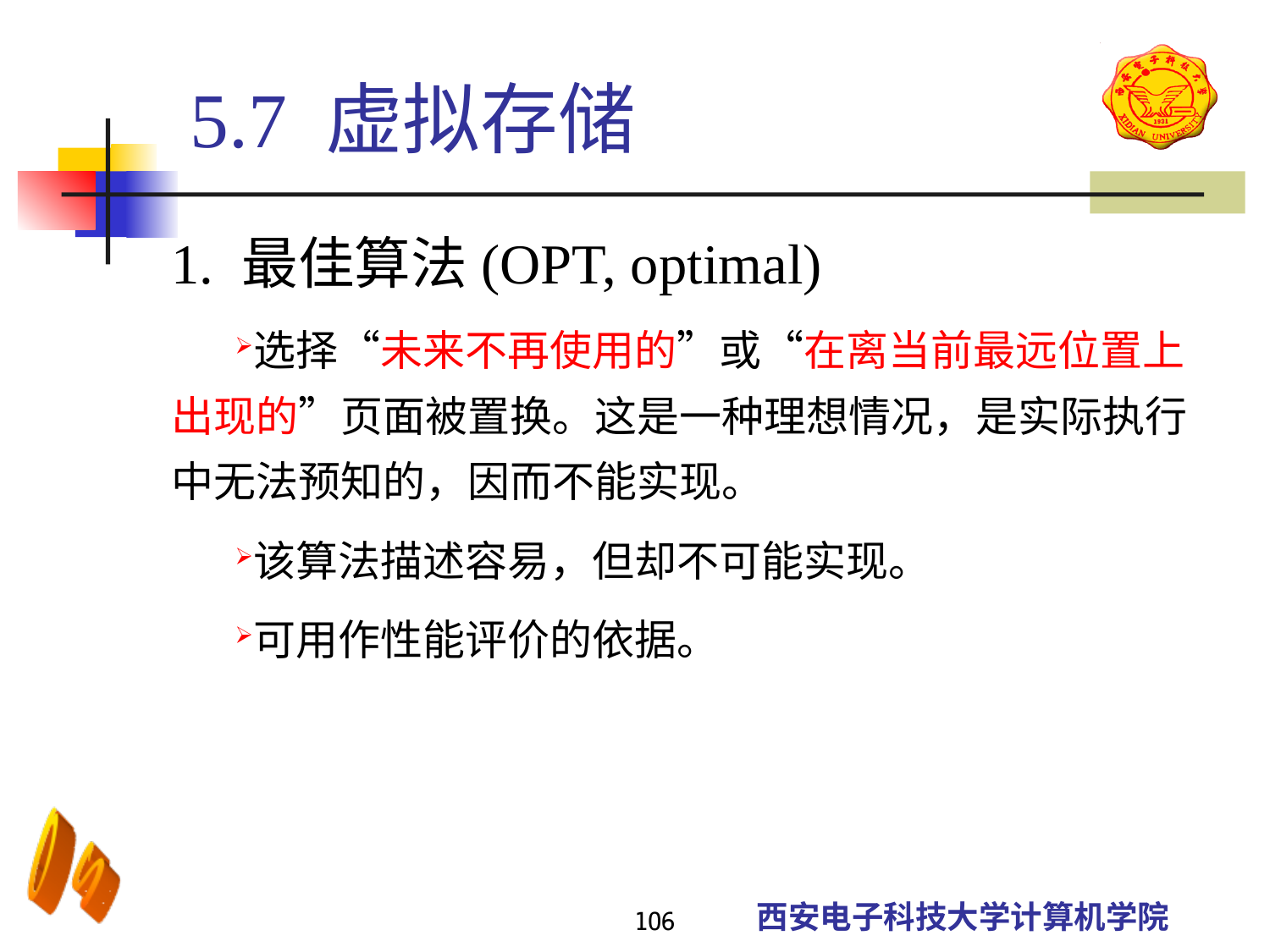

5.7 虚拟存储
1. 最佳算法(OPT, optimal)
选择“未来不再使用的”或“在离当前最远位置上出现的”页面被置换。这是一种理想情况，是实际执行中无法预知的，因而不能实现。
该算法描述容易，但却不可能实现。
可用作性能评价的依据。
106